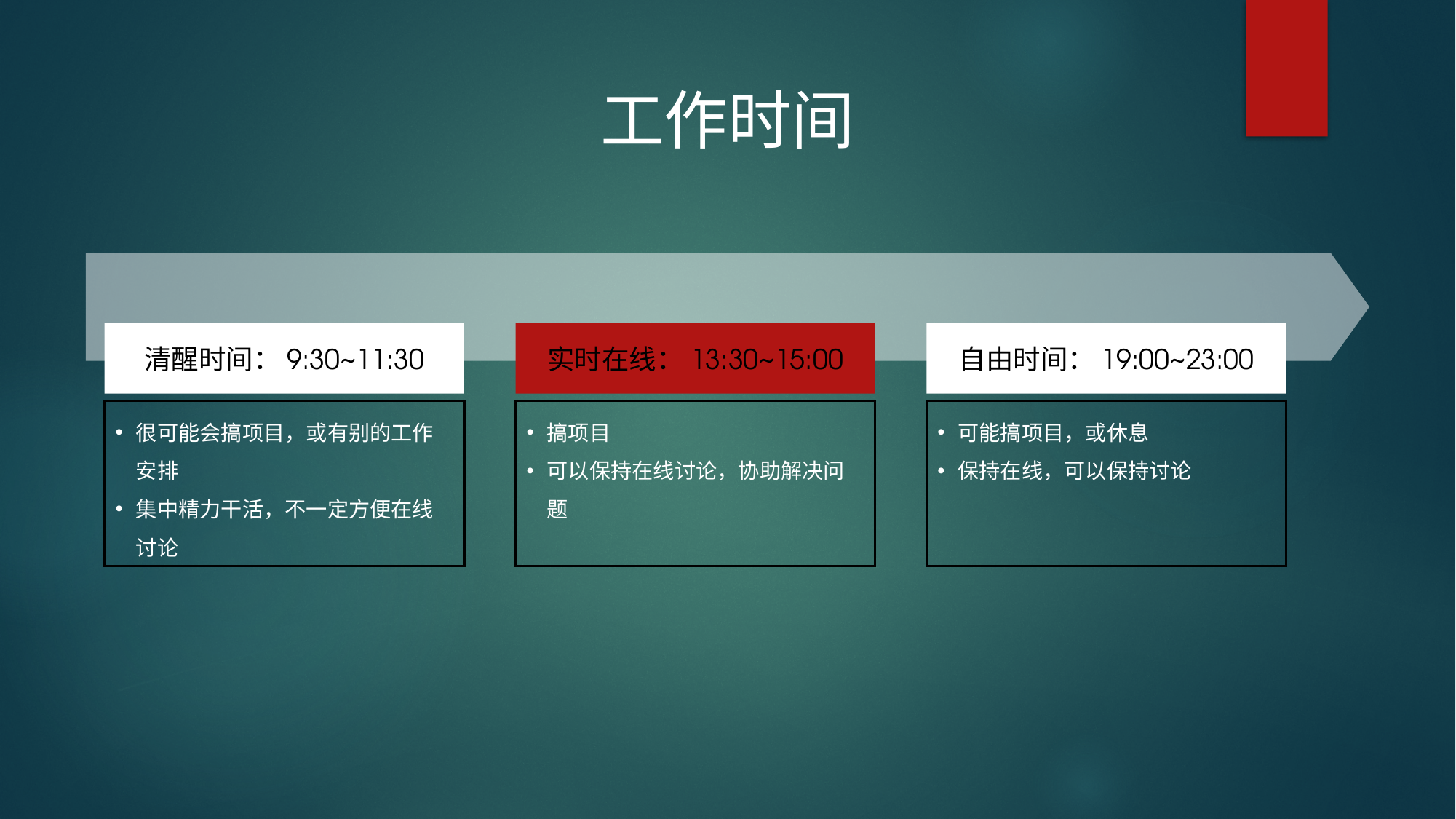

# 工作时间

清醒时间：9:30~11:30
很可能会搞项目，或有别的工作安排
集中精力干活，不一定方便在线讨论
实时在线：13:30~15:00
搞项目
可以保持在线讨论，协助解决问题
自由时间：19:00~23:00
可能搞项目，或休息
保持在线，可以保持讨论